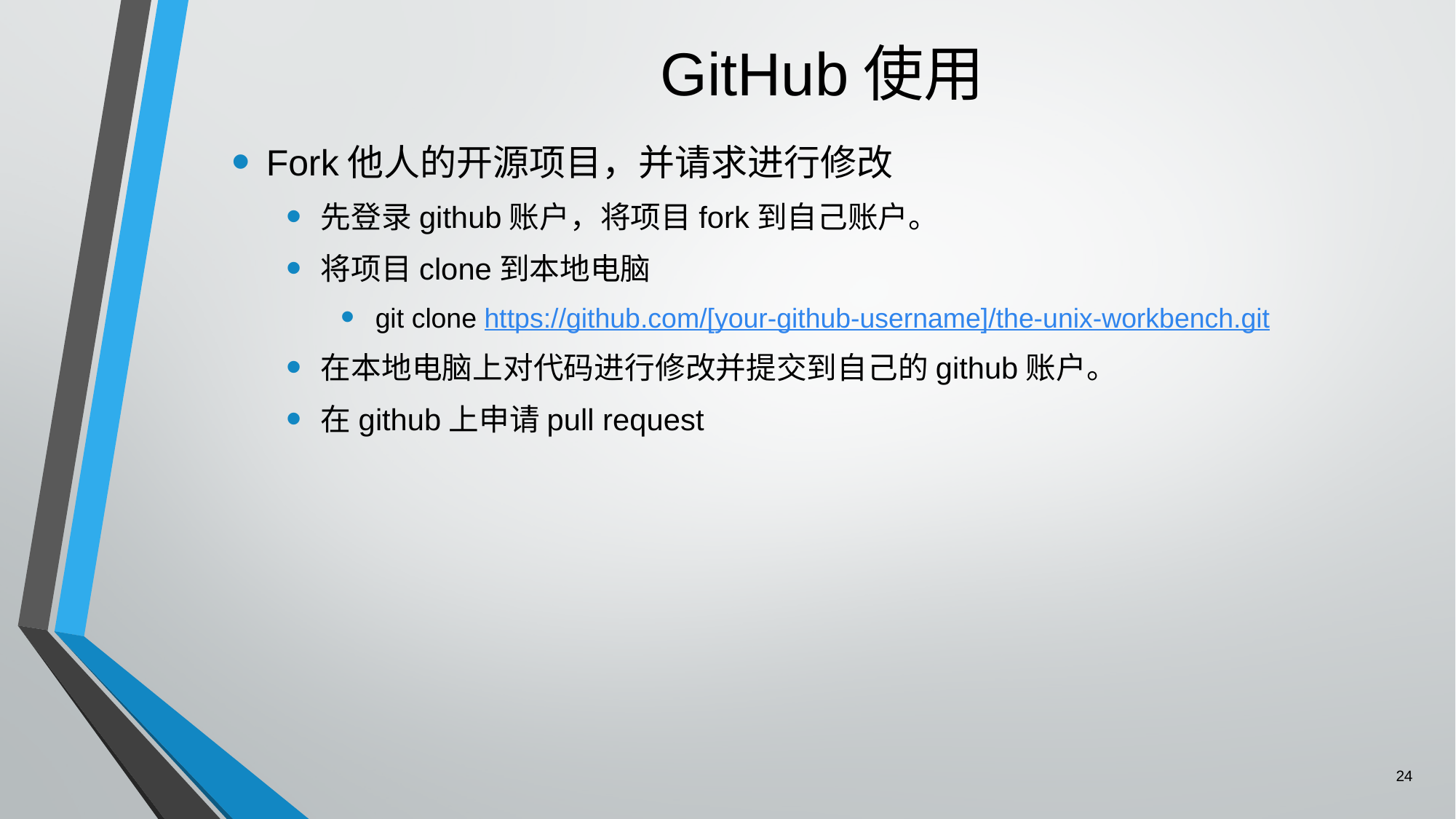

# GitHub使用
Fork他人的开源项目，并请求进行修改
先登录github账户，将项目fork到自己账户。
将项目clone到本地电脑
git clone https://github.com/[your-github-username]/the-unix-workbench.git
在本地电脑上对代码进行修改并提交到自己的github账户。
在github上申请pull request

24